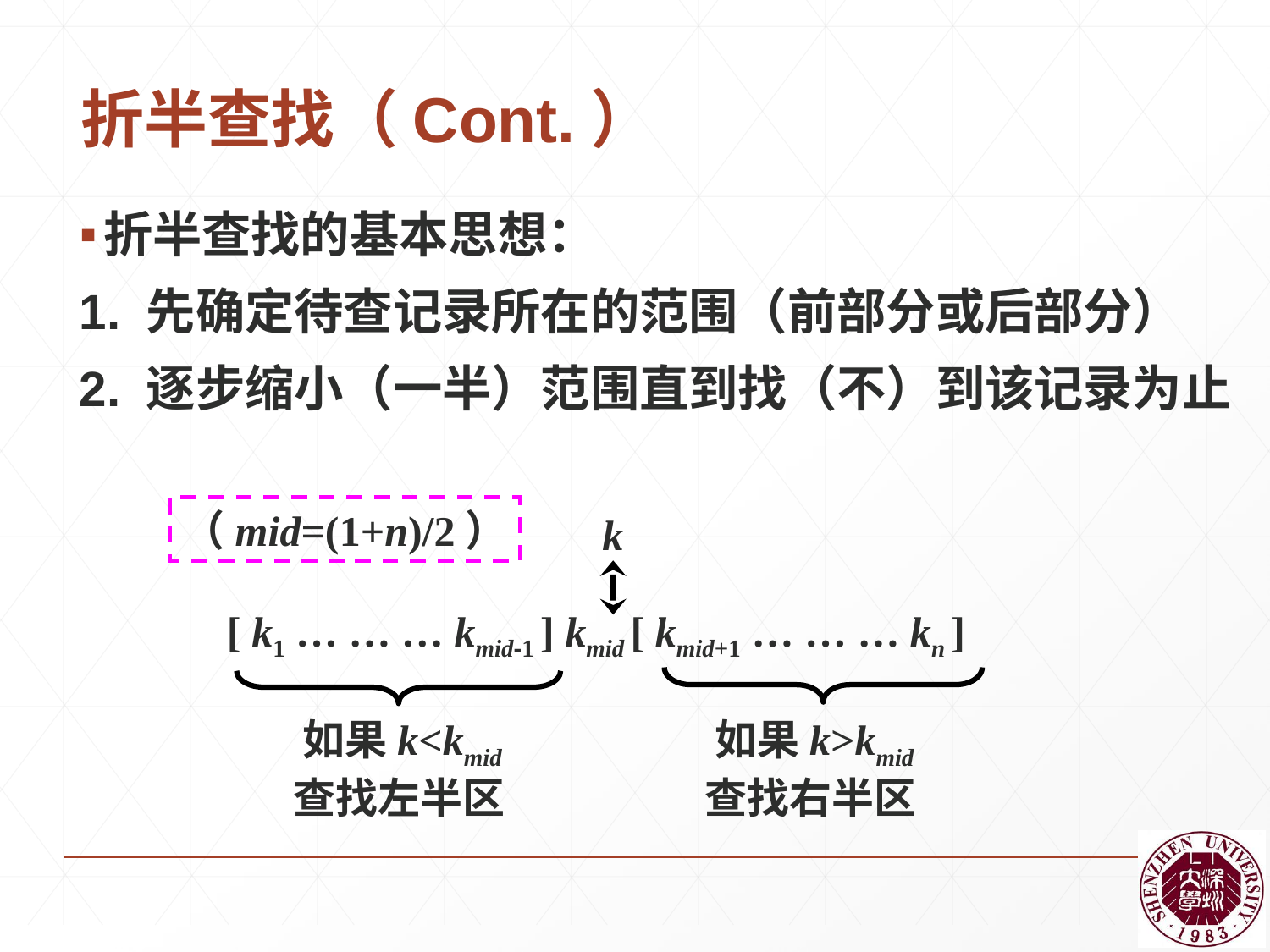

# 折半查找（Cont.）
折半查找的基本思想：
1. 先确定待查记录所在的范围（前部分或后部分）
2. 逐步缩小（一半）范围直到找（不）到该记录为止
（mid=(1+n)/2）
k

 [ k1 … … … kmid-1 ] kmid [ kmid+1 … … … kn ]

        如果k<kmid                                 如果k>kmid
       查找左半区                     查找右半区